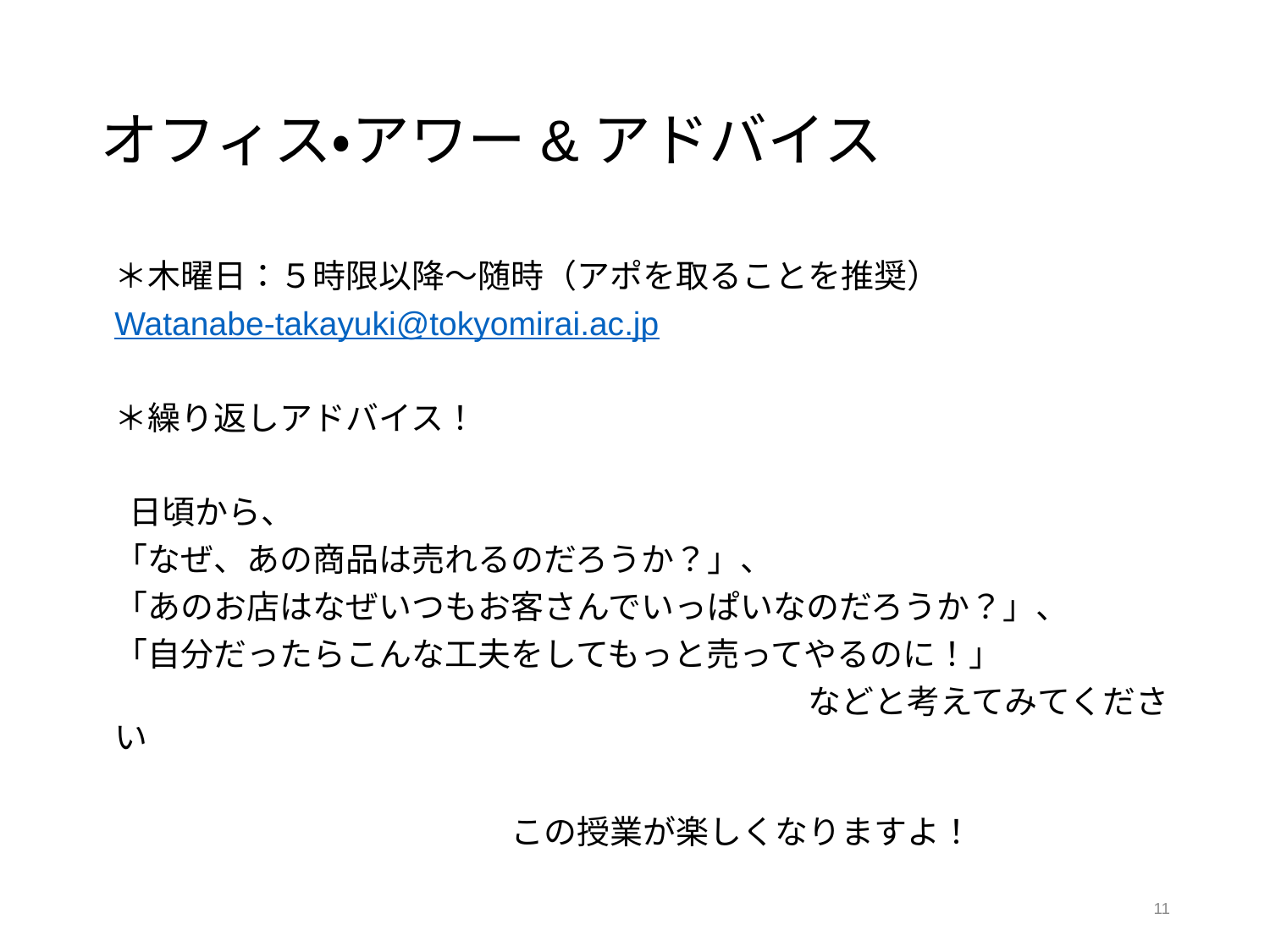

# オフィス・アワー&アドバイス
＊木曜日：５時限以降～随時（アポを取ることを推奨）
Watanabe-takayuki@tokyomirai.ac.jp

＊繰り返しアドバイス！

 日頃から、
「なぜ、あの商品は売れるのだろうか？」、
「あのお店はなぜいつもお客さんでいっぱいなのだろうか？」、
「自分だったらこんな工夫をしてもっと売ってやるのに！」
　　　　　　　　　　　　　　　　　　　　　などと考えてみてください

　　　　　　　　　　　　この授業が楽しくなりますよ！
11